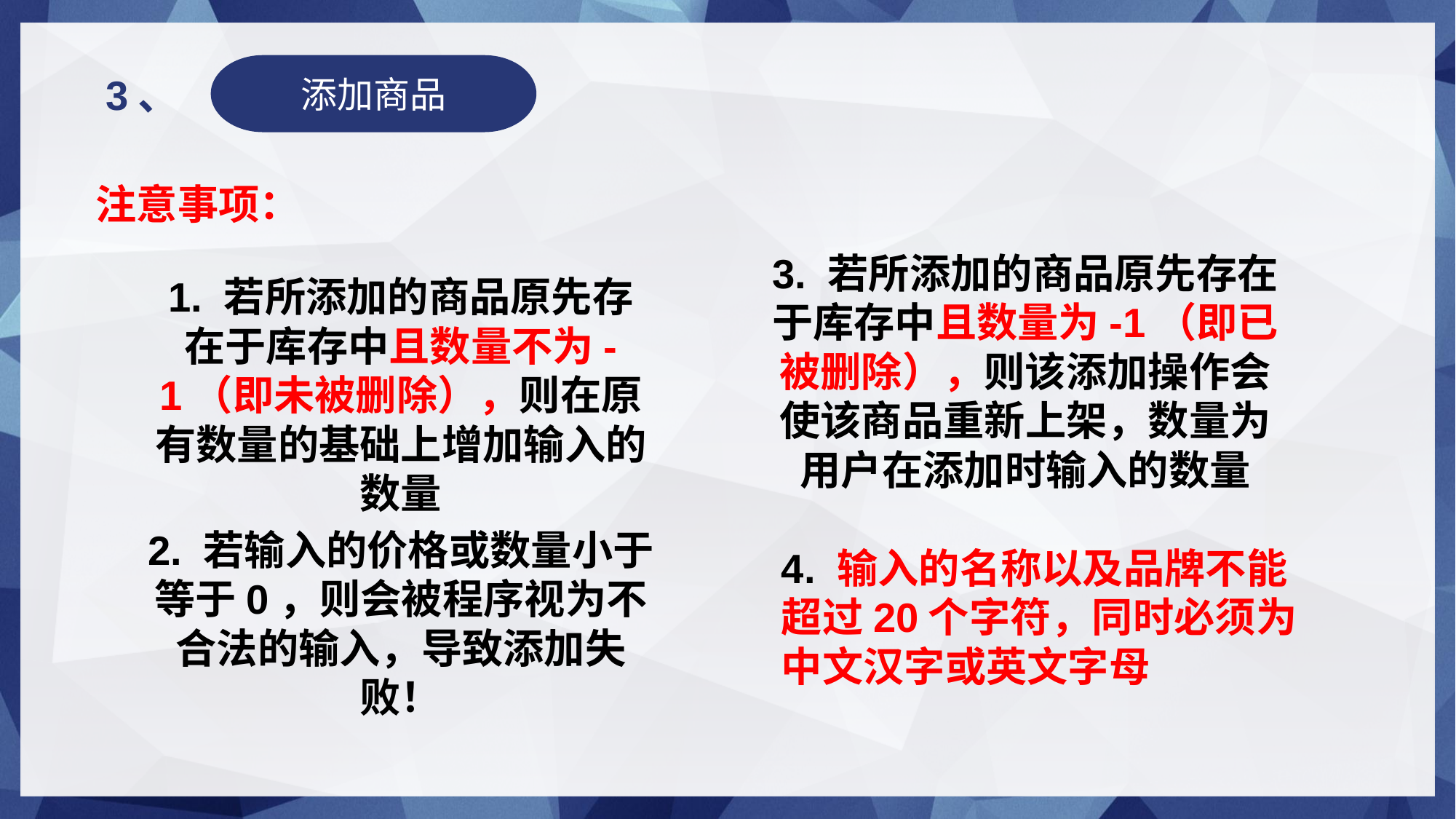

添加商品
3、
注意事项：
3. 若所添加的商品原先存在于库存中且数量为-1（即已被删除），则该添加操作会使该商品重新上架，数量为用户在添加时输入的数量
1. 若所添加的商品原先存在于库存中且数量不为-1（即未被删除），则在原有数量的基础上增加输入的数量
2. 若输入的价格或数量小于等于0，则会被程序视为不合法的输入，导致添加失败！
4. 输入的名称以及品牌不能超过20个字符，同时必须为中文汉字或英文字母